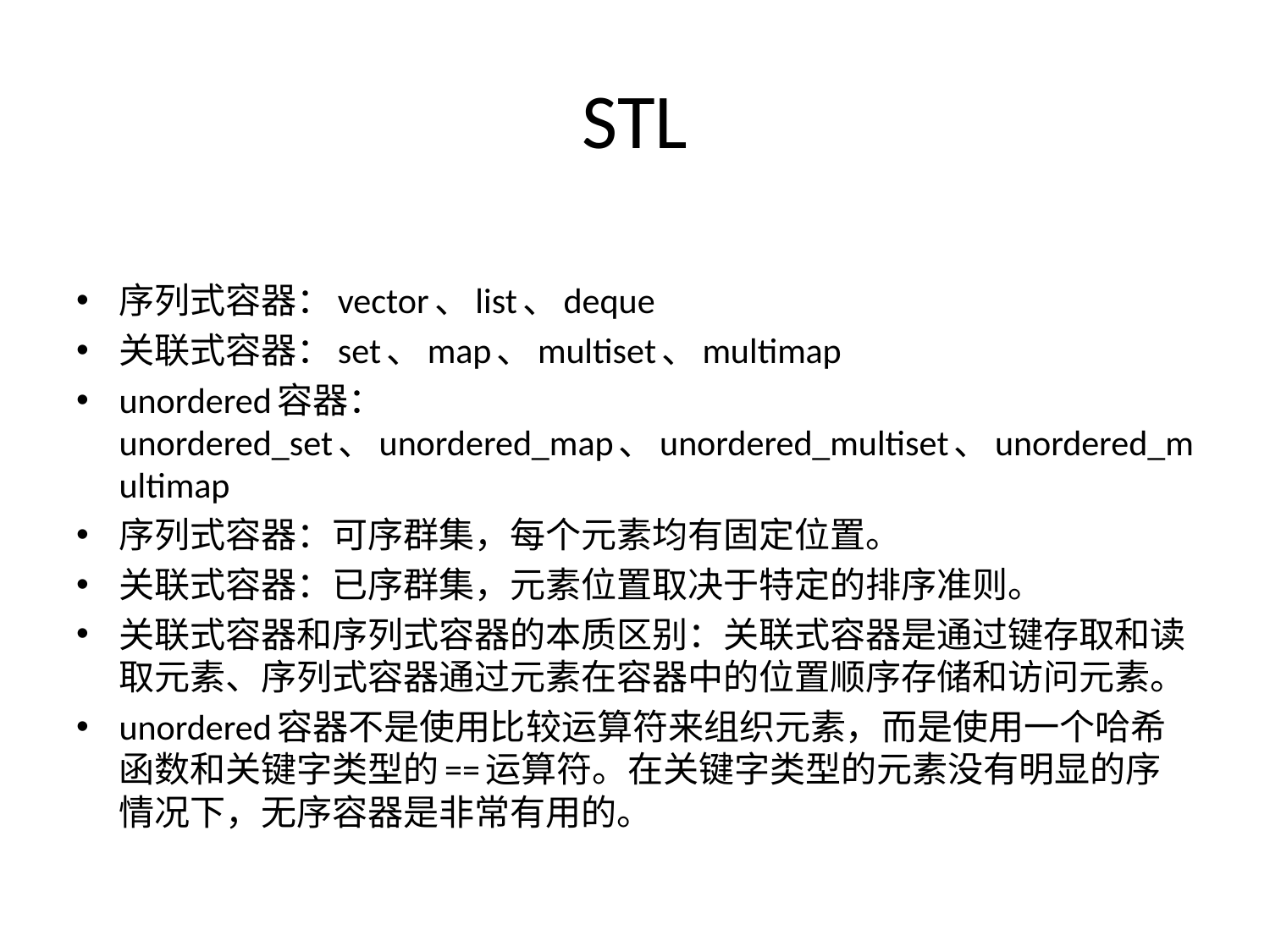

# STL

序列式容器：vector、list、deque
关联式容器：set、map、multiset、multimap
unordered容器：unordered_set、unordered_map、unordered_multiset、unordered_multimap
序列式容器：可序群集，每个元素均有固定位置。
关联式容器：已序群集，元素位置取决于特定的排序准则。
关联式容器和序列式容器的本质区别：关联式容器是通过键存取和读取元素、序列式容器通过元素在容器中的位置顺序存储和访问元素。
unordered容器不是使用比较运算符来组织元素，而是使用一个哈希函数和关键字类型的==运算符。在关键字类型的元素没有明显的序情况下，无序容器是非常有用的。